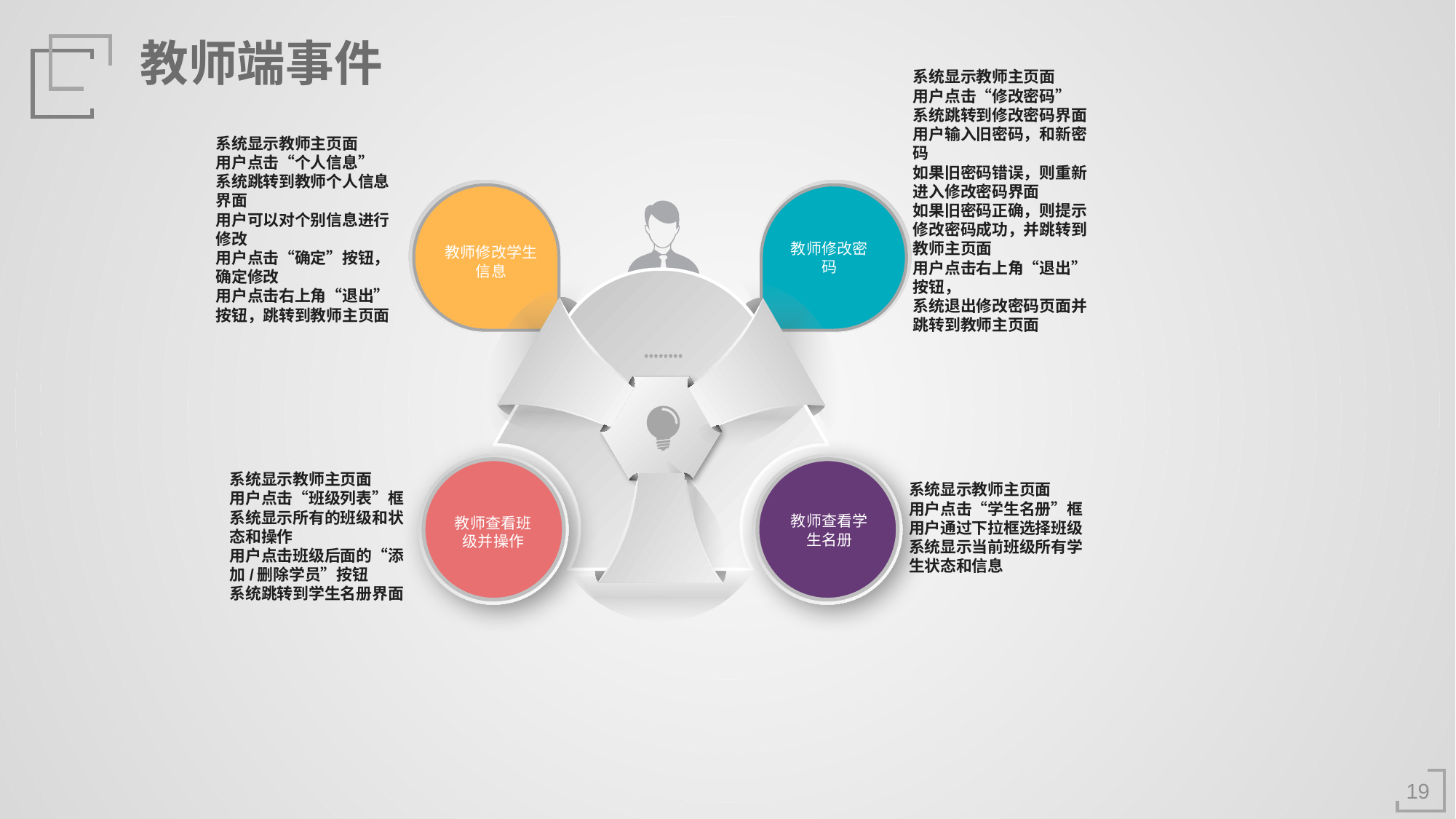

教师端事件
系统显示教师主页面
用户点击“修改密码”
系统跳转到修改密码界面
用户输入旧密码，和新密码
如果旧密码错误，则重新进入修改密码界面
如果旧密码正确，则提示修改密码成功，并跳转到教师主页面
用户点击右上角“退出”按钮，
系统退出修改密码页面并跳转到教师主页面
系统显示教师主页面
用户点击“个人信息”
系统跳转到教师个人信息界面
用户可以对个别信息进行修改
用户点击“确定”按钮，确定修改
用户点击右上角“退出”按钮，跳转到教师主页面

教师修改学生信息

教师修改密码

教师查看班级并操作

教师查看学生名册
系统显示教师主页面
用户点击“班级列表”框
系统显示所有的班级和状态和操作
用户点击班级后面的“添加/删除学员”按钮
系统跳转到学生名册界面
系统显示教师主页面
用户点击“学生名册”框
用户通过下拉框选择班级
系统显示当前班级所有学生状态和信息